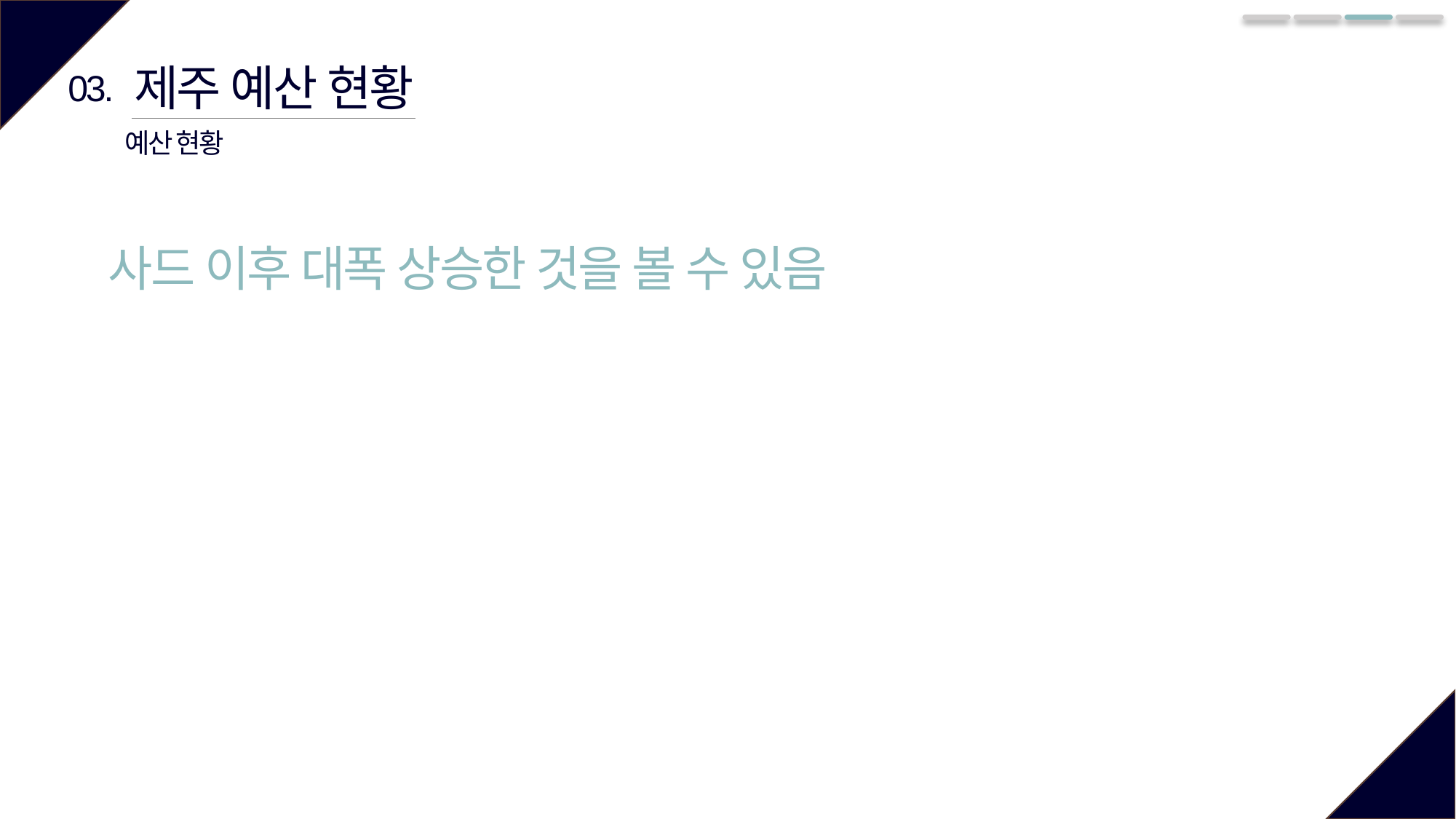

제주 예산 현황
03.
예산 현황
사드 이후 대폭 상승한 것을 볼 수 있음